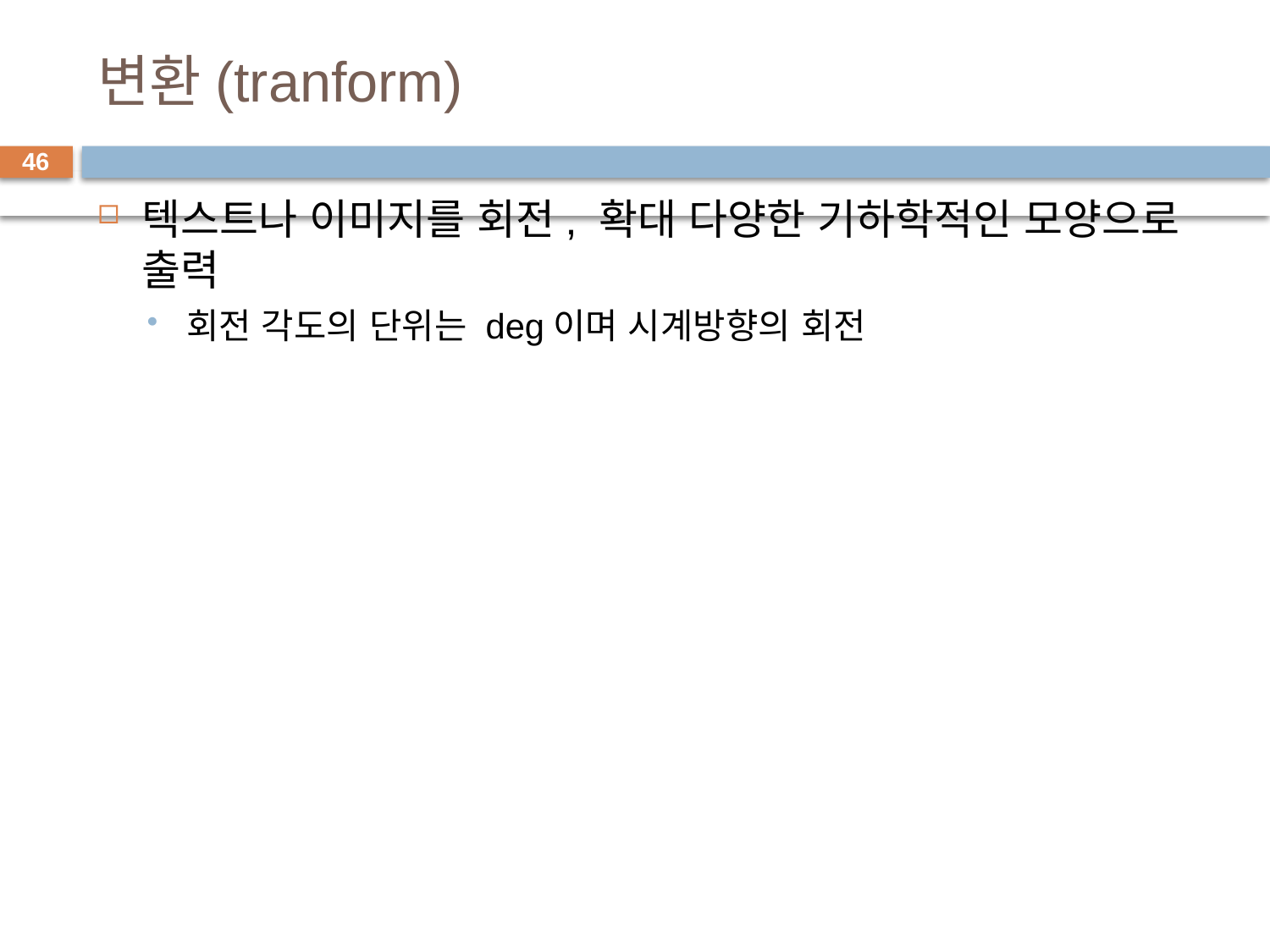

# 변환(tranform)
46
텍스트나 이미지를 회전, 확대 다양한 기하학적인 모양으로 출력
회전 각도의 단위는 deg이며 시계방향의 회전